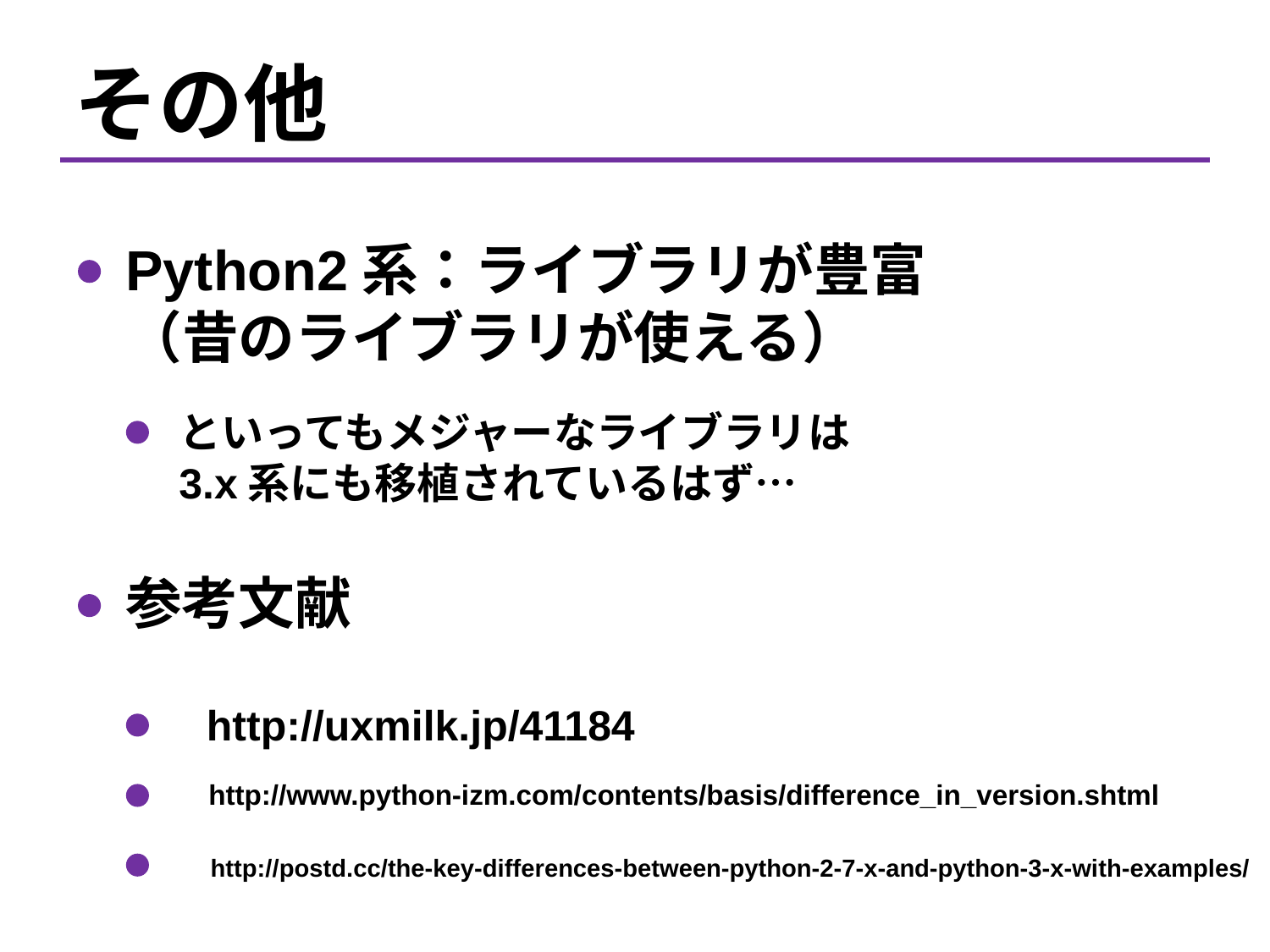

その他
Python2系：ライブラリが豊富
（昔のライブラリが使える）

といってもメジャーなライブラリは
3.x系にも移植されているはず…

参考文献

http://uxmilk.jp/41184

http://www.python-izm.com/contents/basis/difference_in_version.shtml

http://postd.cc/the-key-differences-between-python-2-7-x-and-python-3-x-with-examples/